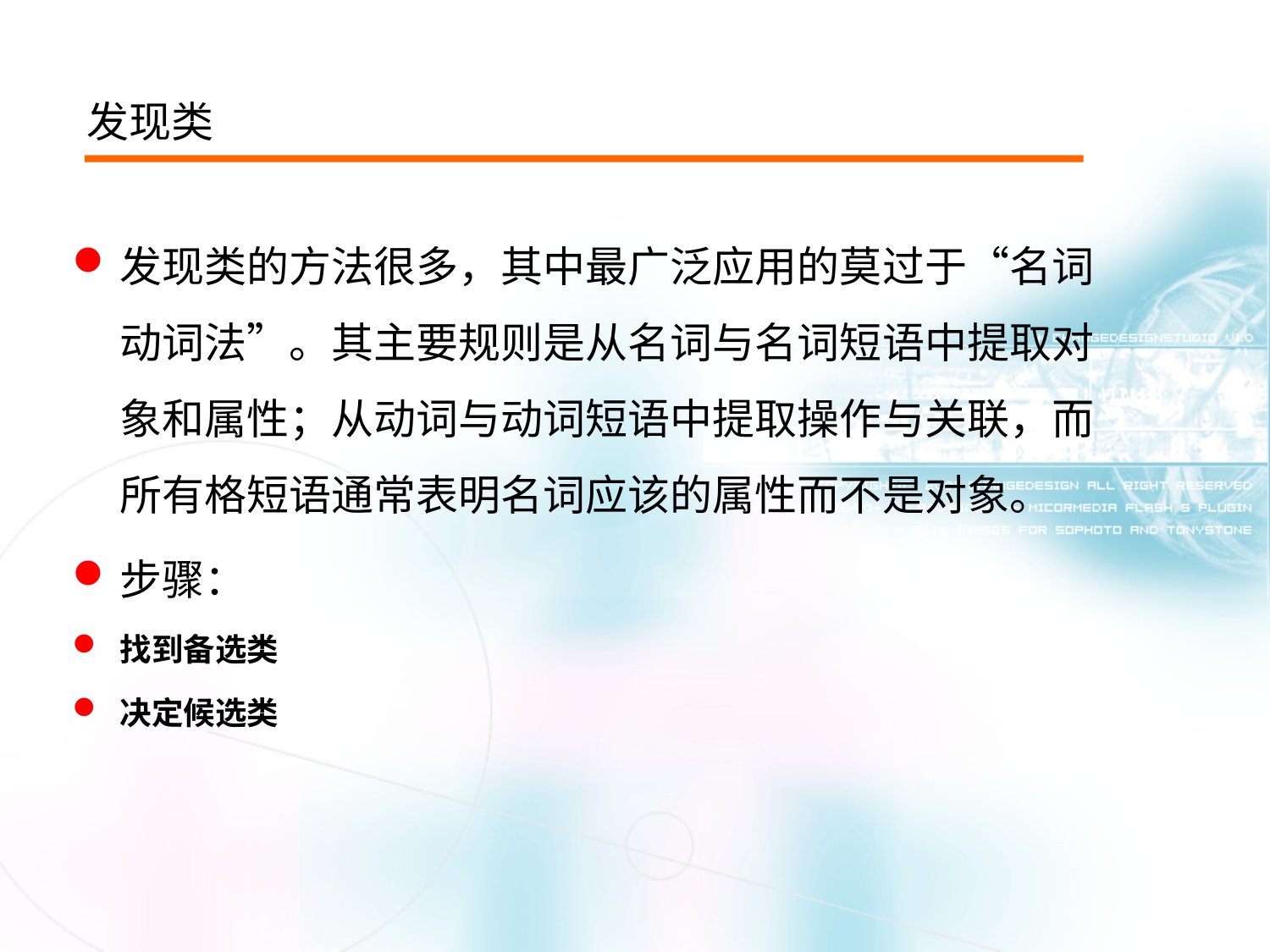

发现类
# 发现类的方法很多，其中最广泛应用的莫过于“名词动词法”。其主要规则是从名词与名词短语中提取对象和属性；从动词与动词短语中提取操作与关联，而所有格短语通常表明名词应该的属性而不是对象。
步骤：
找到备选类
决定候选类